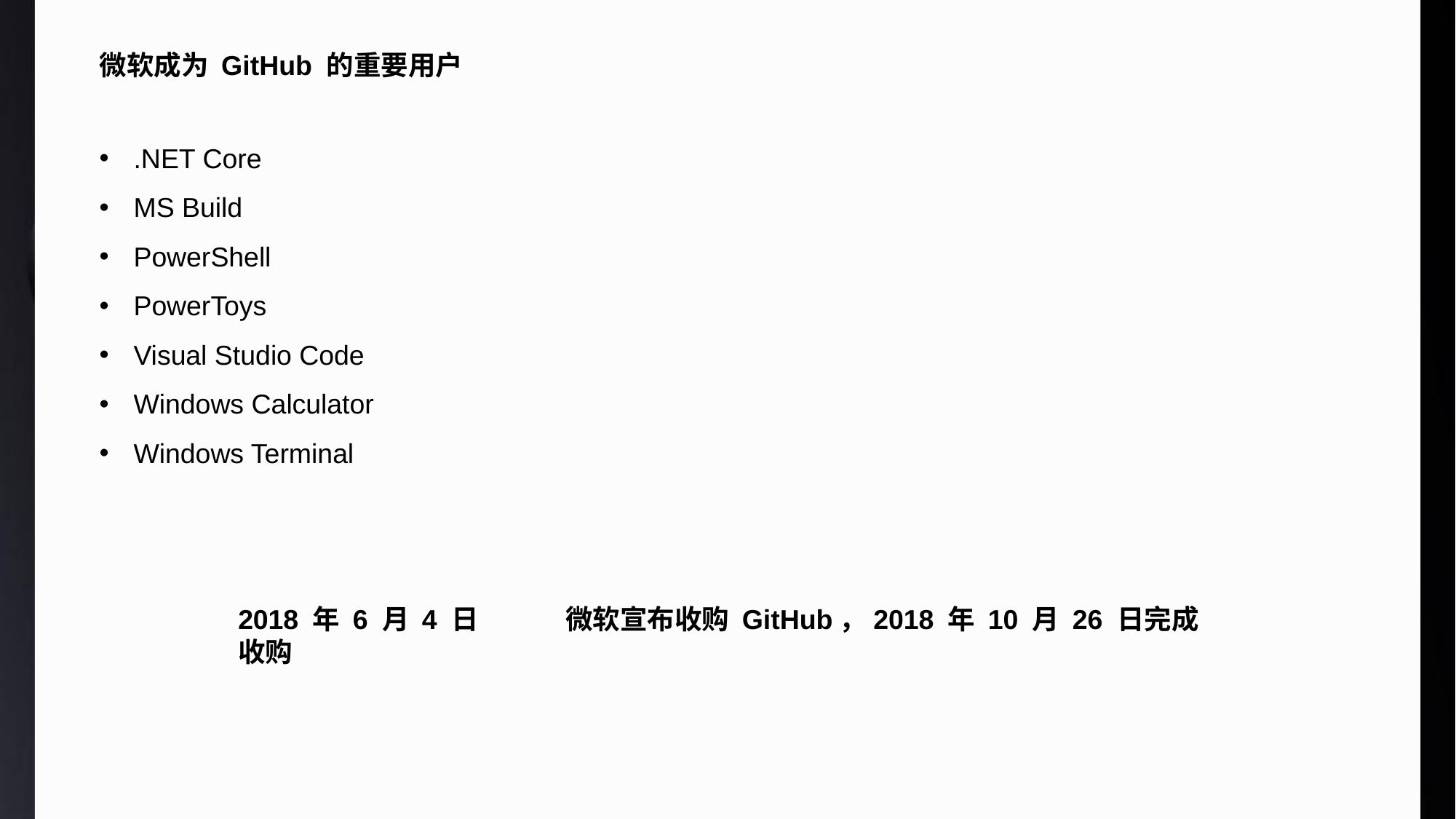

微软成为 GitHub 的重要用户

.NET Core
MS Build
PowerShell
PowerToys
Visual Studio Code
Windows Calculator
Windows Terminal
2018 年 6 月 4 日	微软宣布收购 GitHub，2018 年 10 月 26 日完成收购